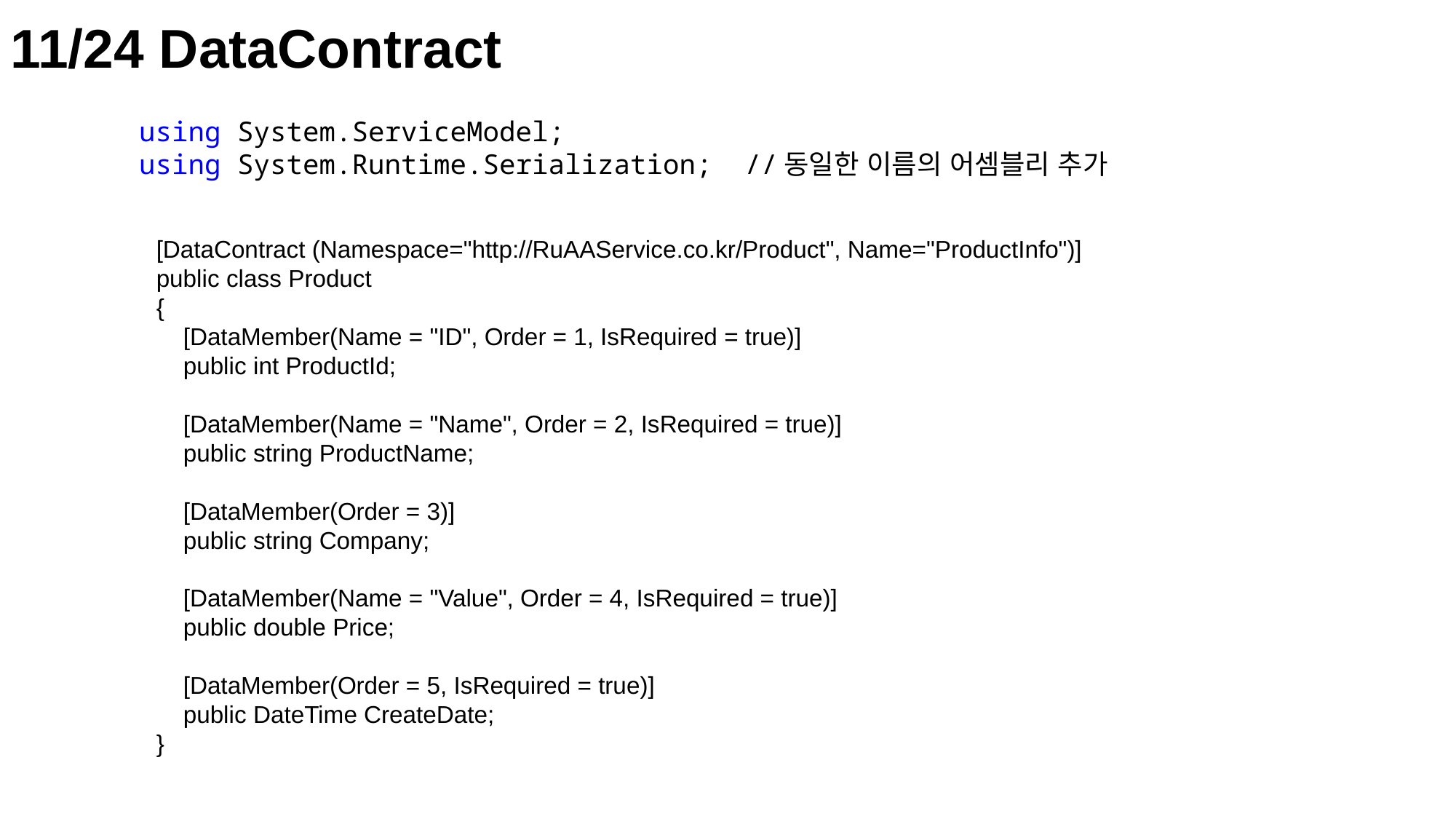

11/24 DataContract
using System.ServiceModel;
using System.Runtime.Serialization;  //동일한 이름의 어셈블리 추가

[DataContract (Namespace="http://RuAAService.co.kr/Product", Name="ProductInfo")]
public class Product
{
    [DataMember(Name = "ID", Order = 1, IsRequired = true)]
    public int ProductId;

    [DataMember(Name = "Name", Order = 2, IsRequired = true)]
    public string ProductName;

    [DataMember(Order = 3)]
    public string Company;
    [DataMember(Name = "Value", Order = 4, IsRequired = true)]
    public double Price;

    [DataMember(Order = 5, IsRequired = true)]
    public DateTime CreateDate;
}